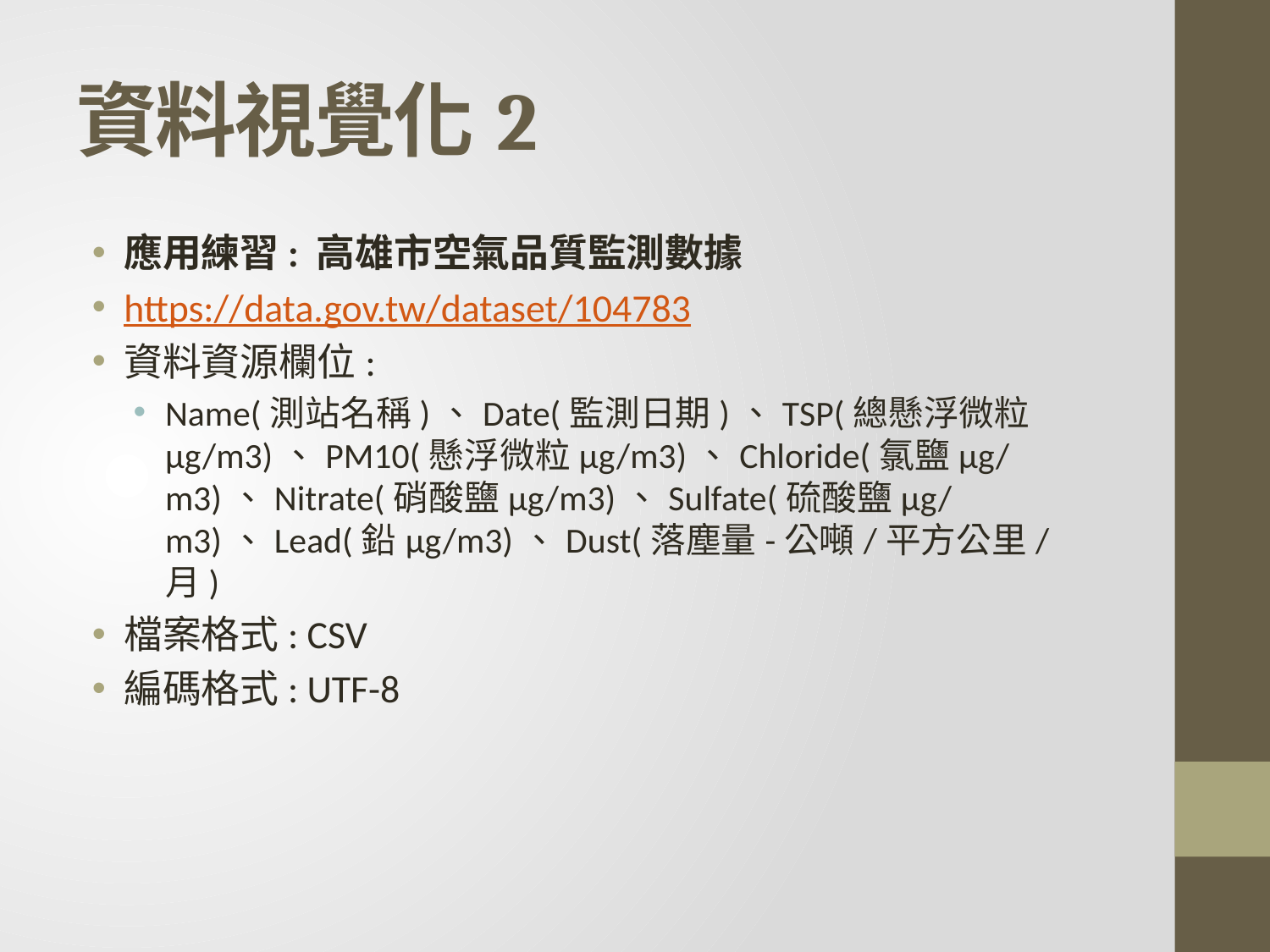

# 資料視覺化2
應用練習: 高雄市空氣品質監測數據
https://data.gov.tw/dataset/104783
資料資源欄位:
Name(測站名稱)、Date(監測日期)、TSP(總懸浮微粒μg/m3)、PM10(懸浮微粒μg/m3)、Chloride(氯鹽μg/m3)、Nitrate(硝酸鹽μg/m3)、Sulfate(硫酸鹽μg/m3)、Lead(鉛μg/m3)、Dust(落塵量-公噸/平方公里/月)
檔案格式: CSV
編碼格式: UTF-8